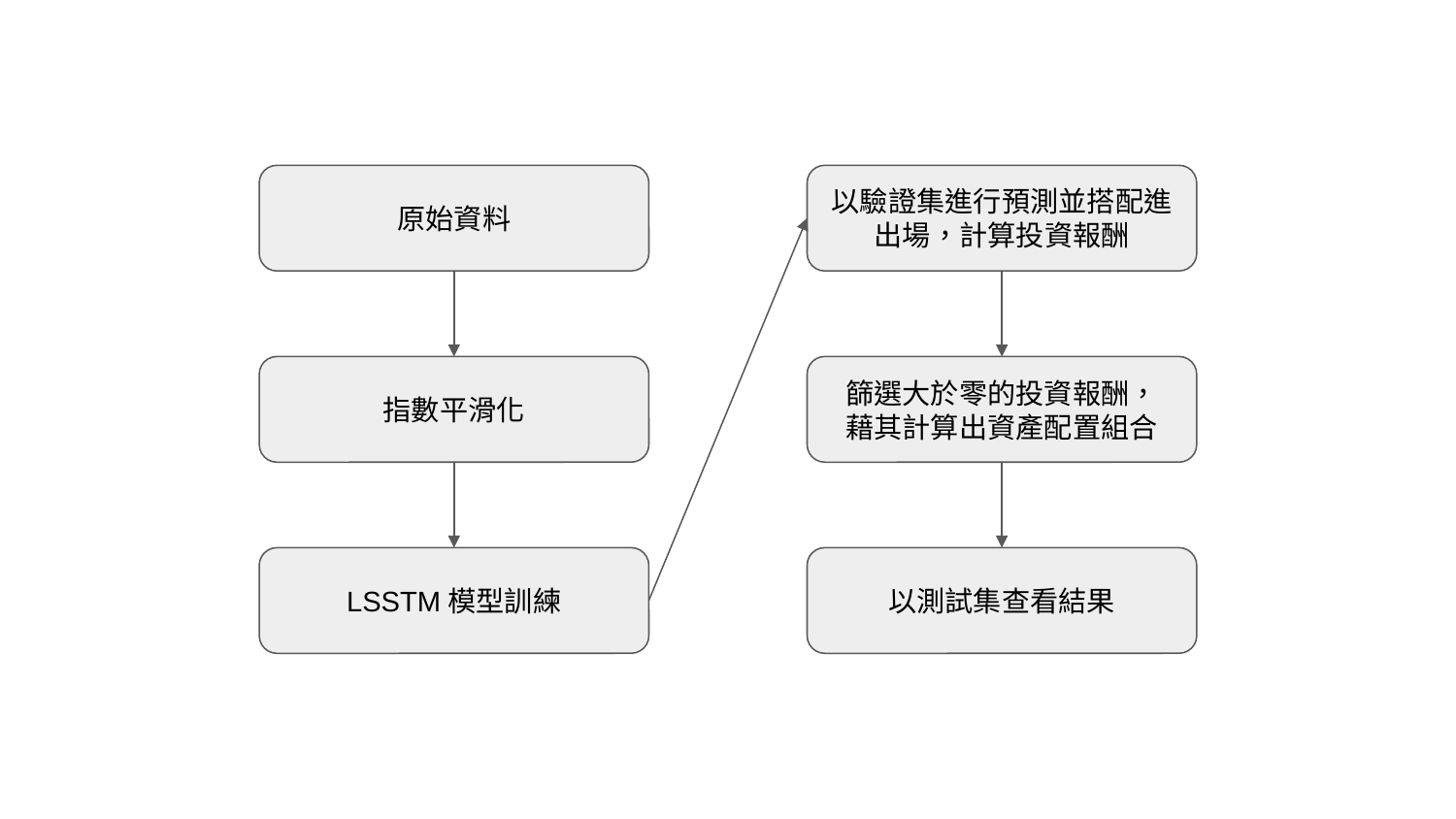

原始資料
以驗證集進行預測並搭配進出場，計算投資報酬
指數平滑化
篩選大於零的投資報酬，
藉其計算出資產配置組合
LSSTM模型訓練
以測試集查看結果